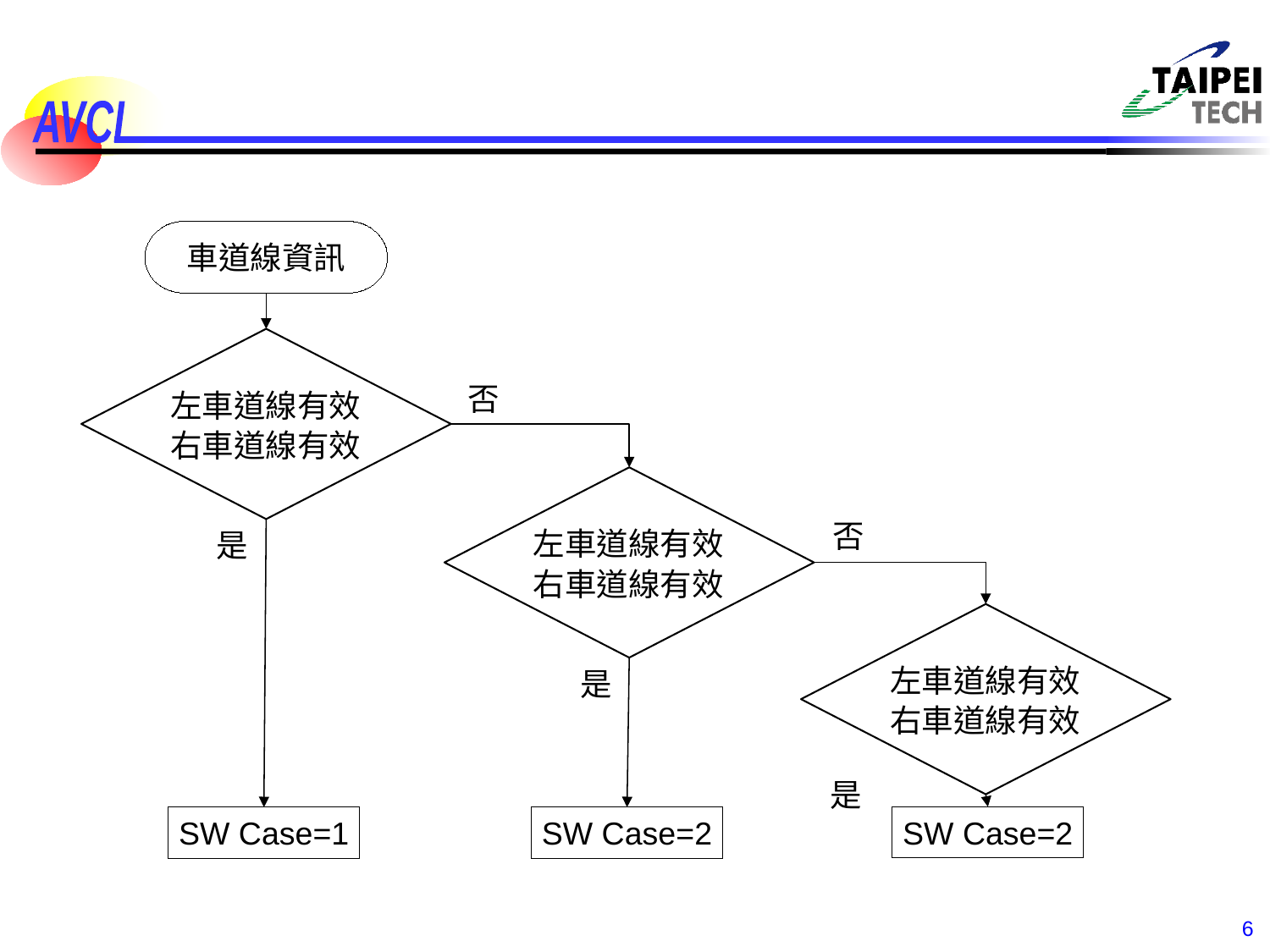

#

車道線資訊

左車道線有效
右車道線有效
否

左車道線有效
右車道線有效
否
是

左車道線有效
右車道線有效
是
是
SW Case=2

SW Case=1

SW Case=2

6